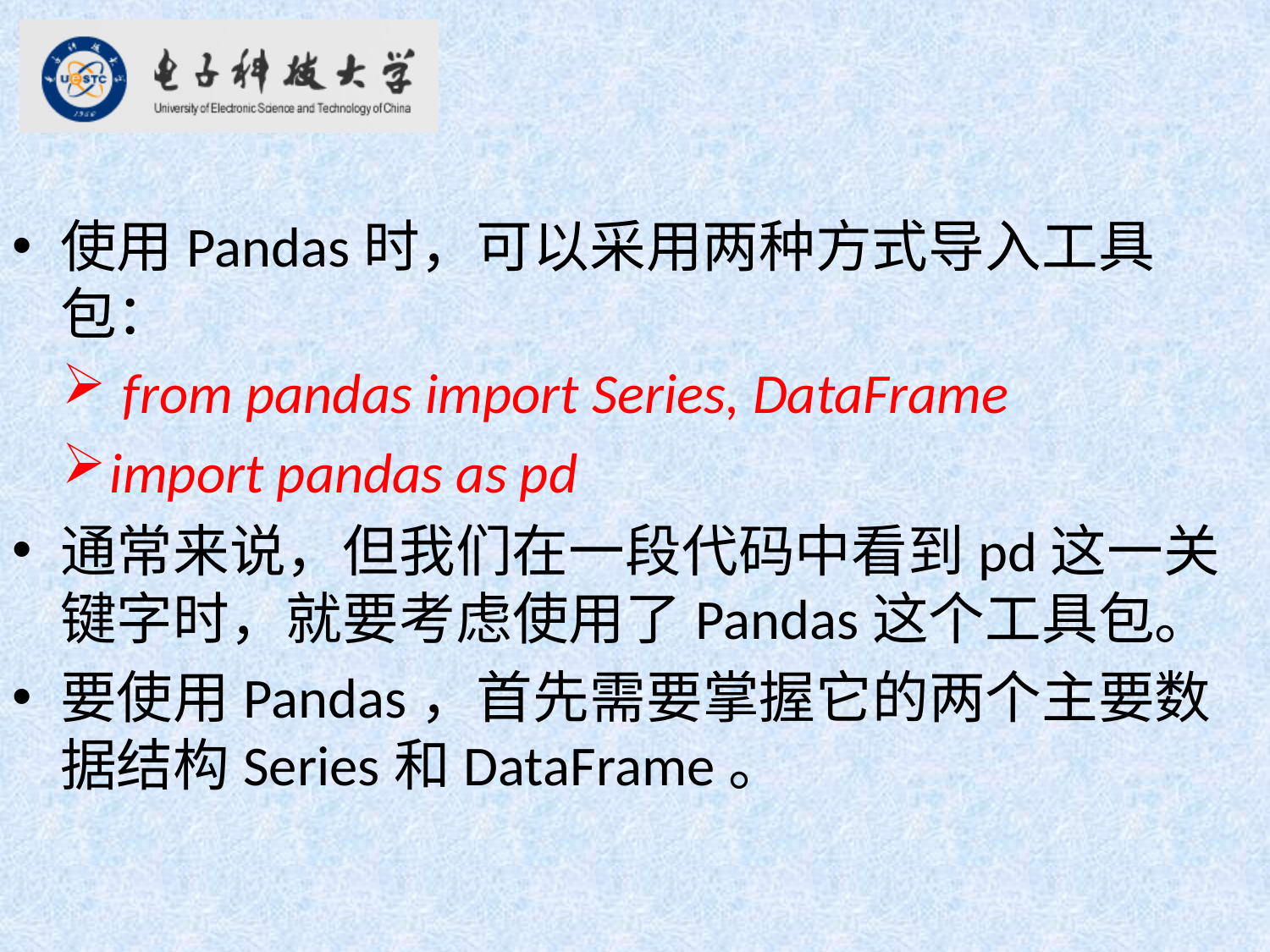

使用Pandas时，可以采用两种方式导入工具包：
 from pandas import Series, DataFrame
import pandas as pd
通常来说，但我们在一段代码中看到pd这一关键字时，就要考虑使用了Pandas这个工具包。
要使用Pandas，首先需要掌握它的两个主要数据结构Series和DataFrame。